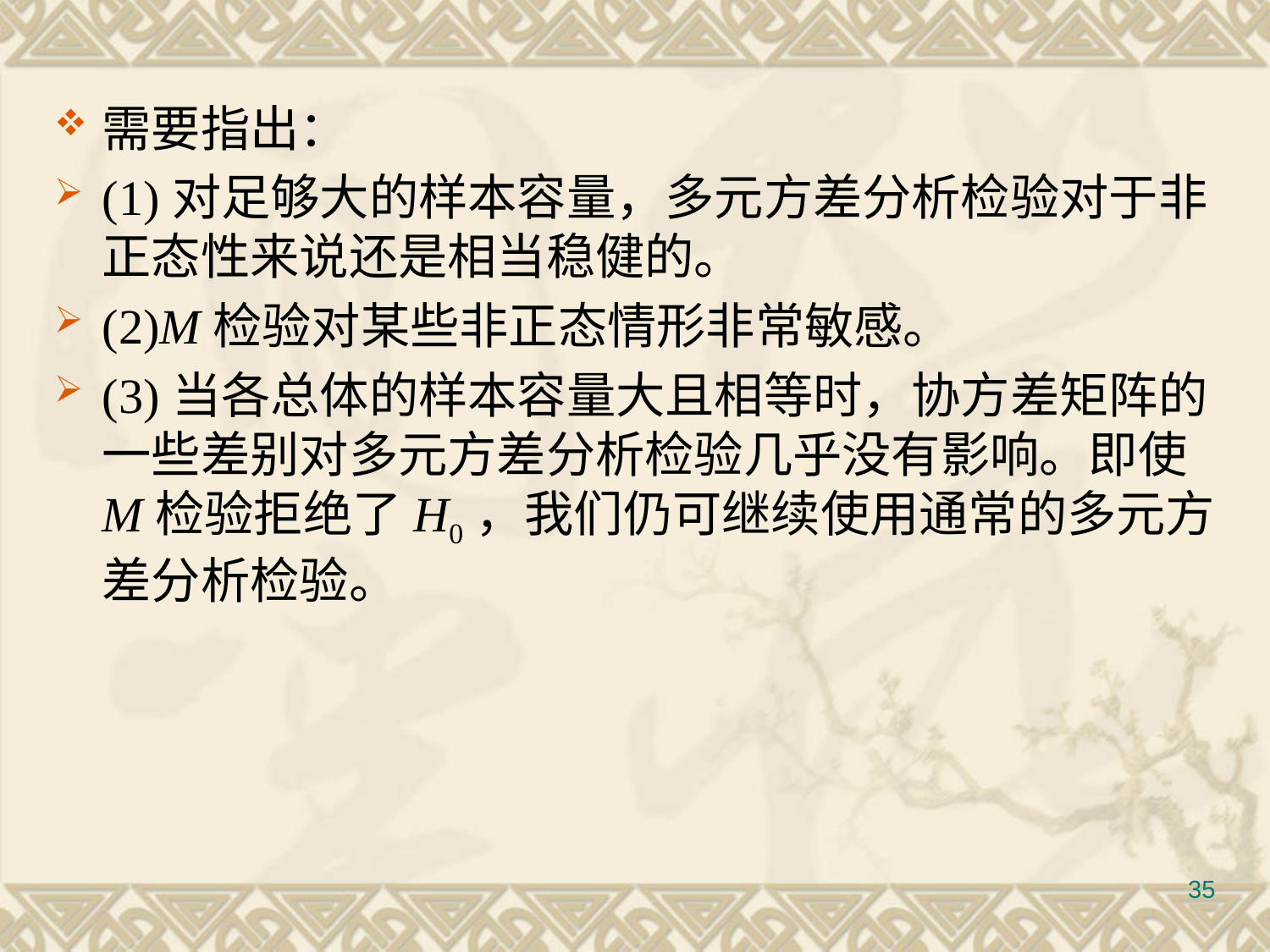

#
需要指出：
(1)对足够大的样本容量，多元方差分析检验对于非正态性来说还是相当稳健的。
(2)M检验对某些非正态情形非常敏感。
(3)当各总体的样本容量大且相等时，协方差矩阵的一些差别对多元方差分析检验几乎没有影响。即使M检验拒绝了H0，我们仍可继续使用通常的多元方差分析检验。
35